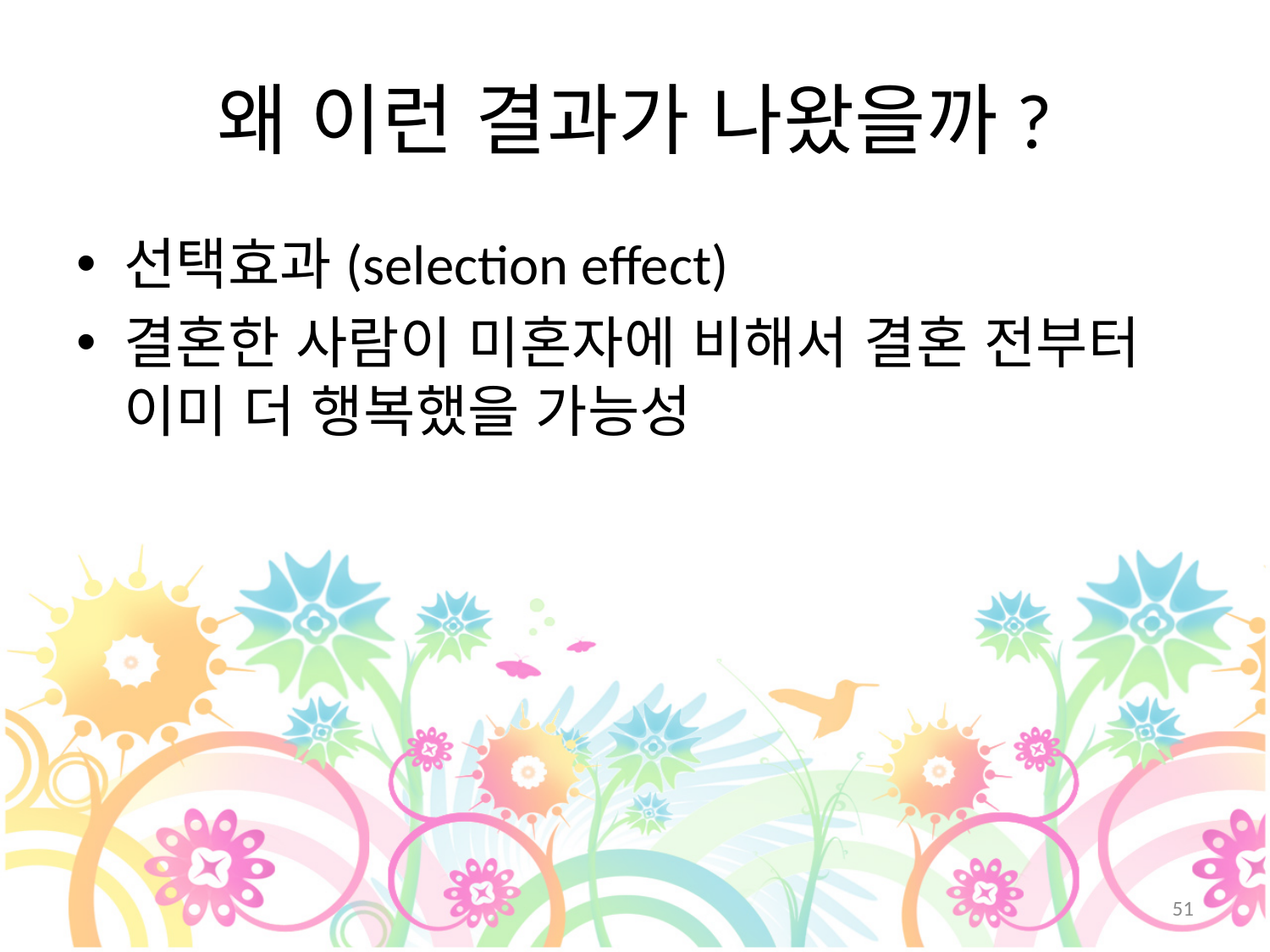

# 왜 이런 결과가 나왔을까?
선택효과(selection effect)
결혼한 사람이 미혼자에 비해서 결혼 전부터 이미 더 행복했을 가능성

51